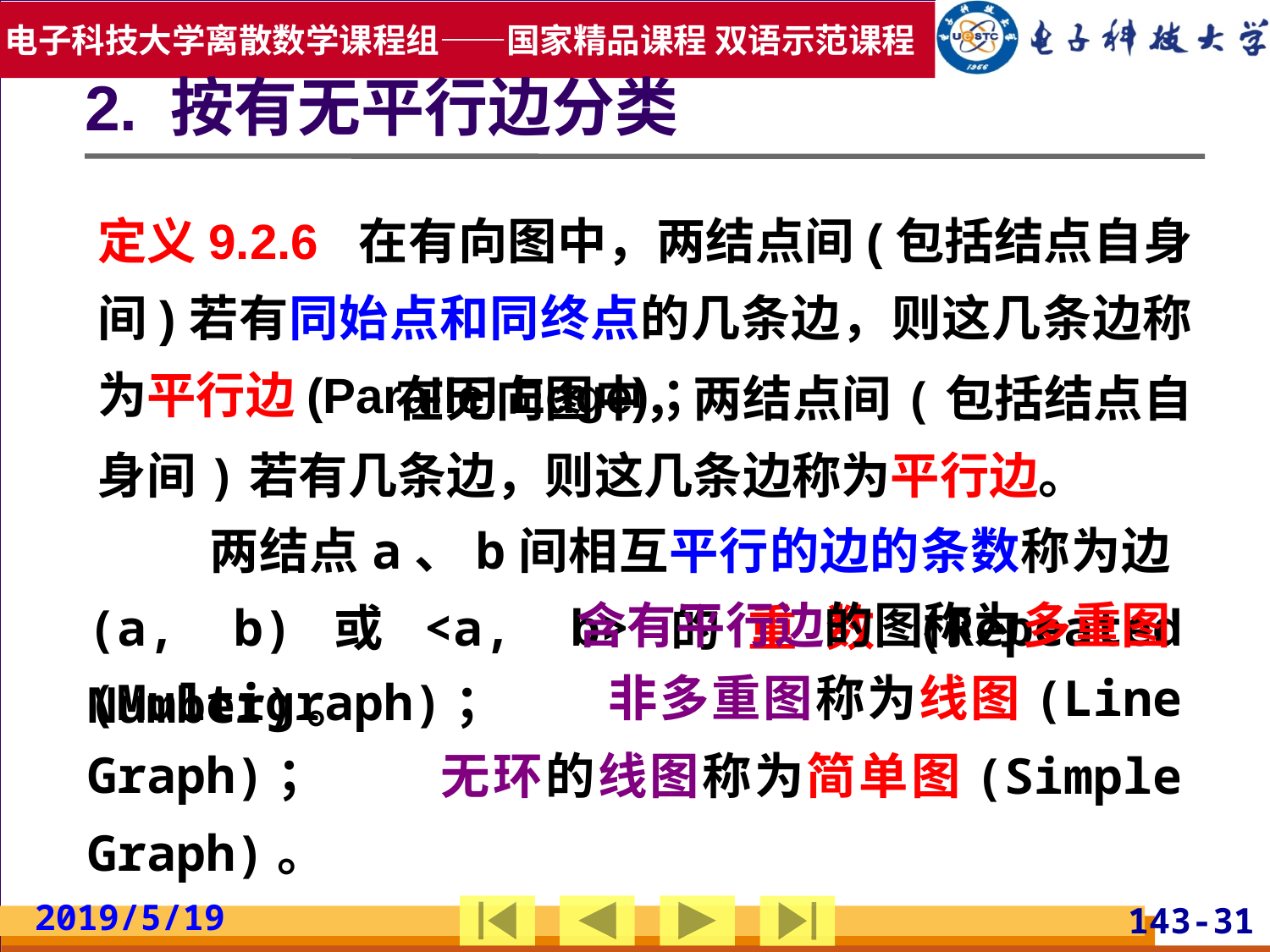

2. 按有无平行边分类
定义9.2.6  在有向图中，两结点间(包括结点自身间)若有同始点和同终点的几条边，则这几条边称为平行边(Parallel Edge)；
                         在无向图中，两结点间(包括结点自身间)若有几条边，则这几条边称为平行边。
         两结点a、b间相互平行的边的条数称为边(a, b)或<a, b>的重数(Repeated Number)。
                                          含有平行边的图称为多重图(Multigraph)；
                                     非多重图称为线图(Line Graph)；
                        无环的线图称为简单图(Simple Graph)。
2019/5/19